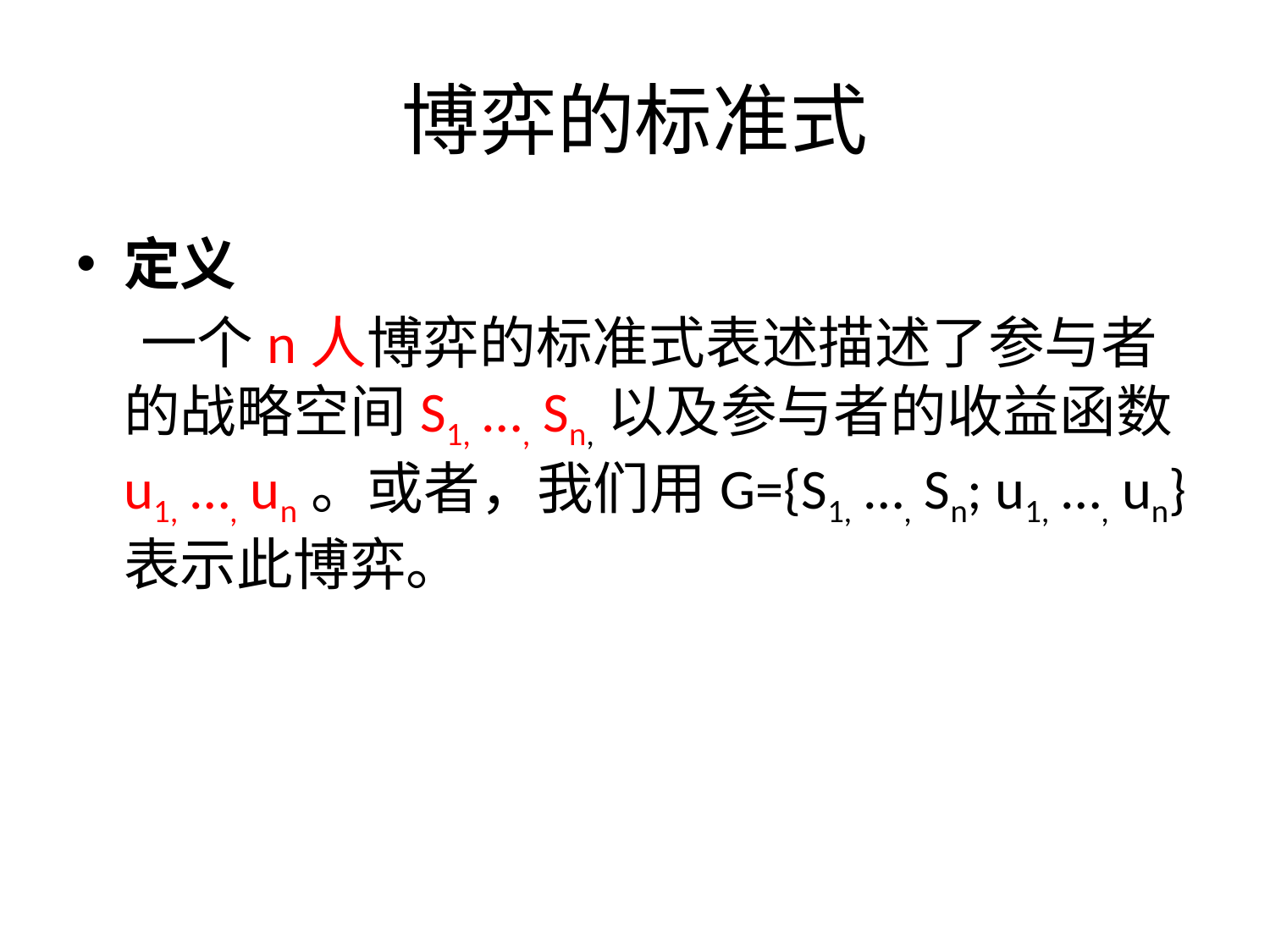

# 博弈的标准式
定义
    一个n人博弈的标准式表述描述了参与者的战略空间S1, …, Sn,以及参与者的收益函数u1, …, un。或者，我们用G={S1, …, Sn; u1, …, un}表示此博弈。